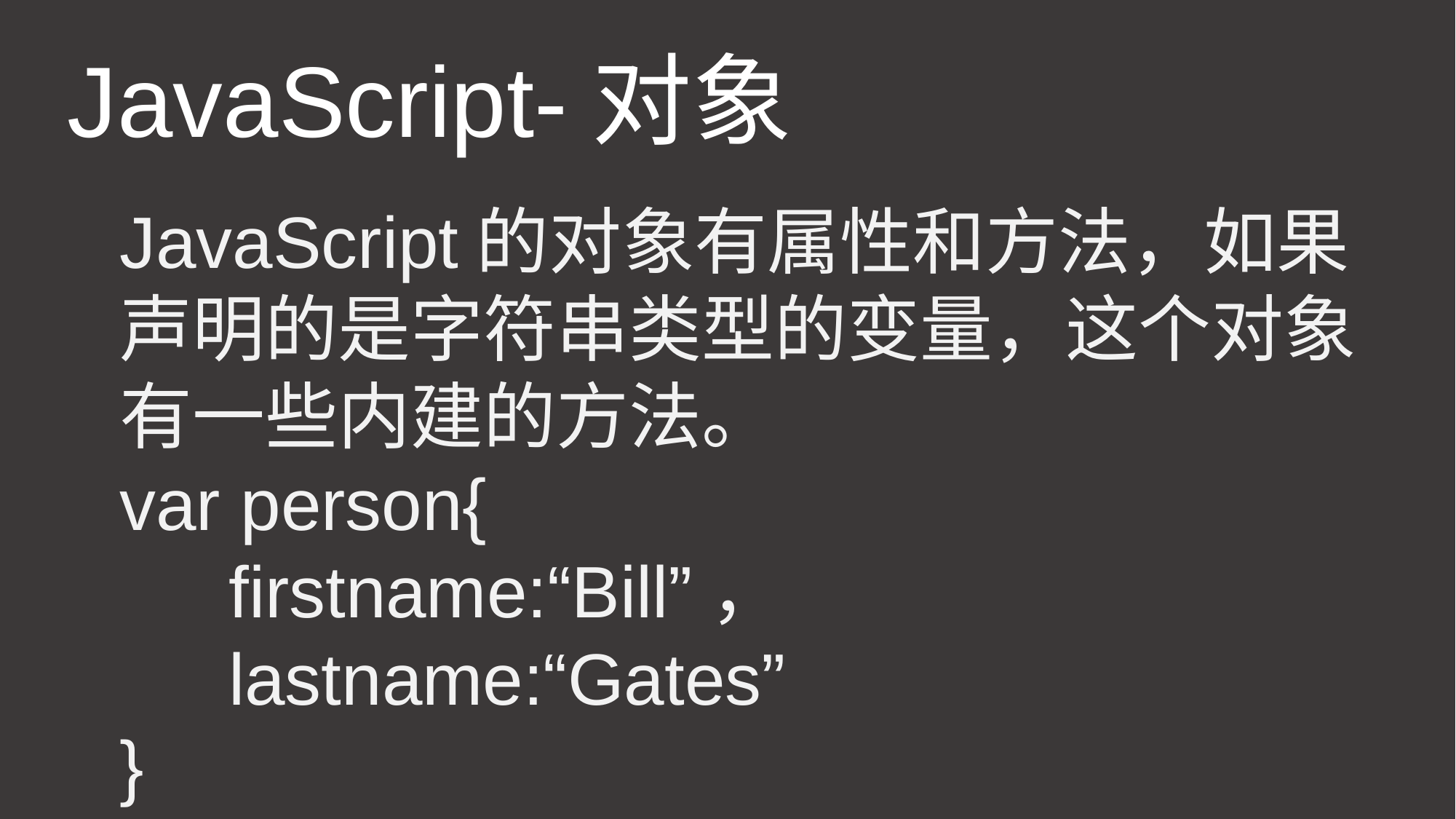

JavaScript-对象
JavaScript的对象有属性和方法，如果声明的是字符串类型的变量，这个对象有一些内建的方法。
var person{
	firstname:“Bill”，
	lastname:“Gates”
}